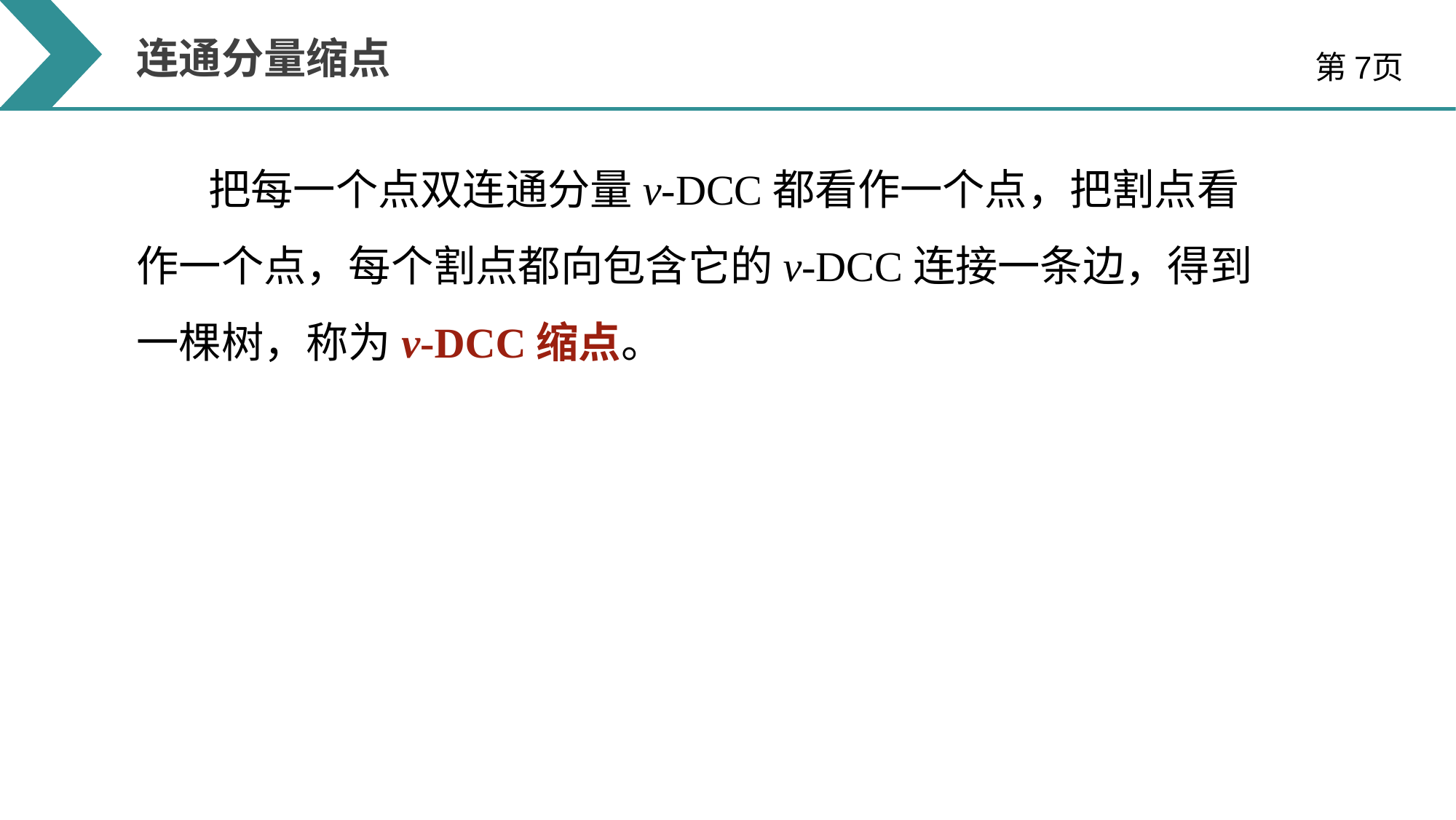

连通分量缩点
第7页
把每一个点双连通分量v-DCC都看作一个点，把割点看作一个点，每个割点都向包含它的v-DCC连接一条边，得到一棵树，称为v-DCC缩点。